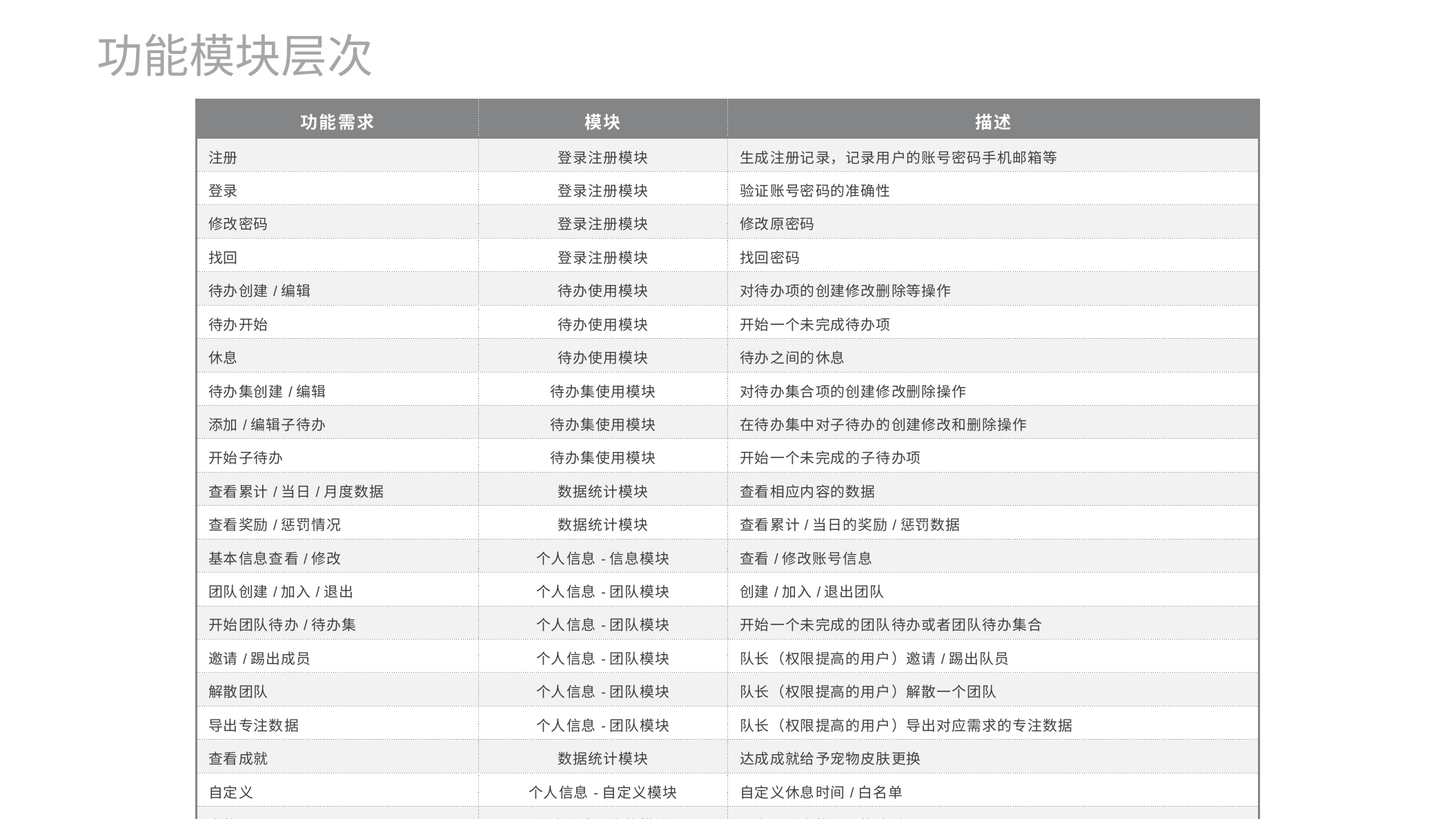

功能模块层次
| 功能需求 | 模块 | 描述 |
| --- | --- | --- |
| 注册 | 登录注册模块 | 生成注册记录，记录用户的账号密码手机邮箱等 |
| 登录 | 登录注册模块 | 验证账号密码的准确性 |
| 修改密码 | 登录注册模块 | 修改原密码 |
| 找回 | 登录注册模块 | 找回密码 |
| 待办创建/编辑 | 待办使用模块 | 对待办项的创建修改删除等操作 |
| 待办开始 | 待办使用模块 | 开始一个未完成待办项 |
| 休息 | 待办使用模块 | 待办之间的休息 |
| 待办集创建/编辑 | 待办集使用模块 | 对待办集合项的创建修改删除操作 |
| 添加/编辑子待办 | 待办集使用模块 | 在待办集中对子待办的创建修改和删除操作 |
| 开始子待办 | 待办集使用模块 | 开始一个未完成的子待办项 |
| 查看累计/当日/月度数据 | 数据统计模块 | 查看相应内容的数据 |
| 查看奖励/惩罚情况 | 数据统计模块 | 查看累计/当日的奖励/惩罚数据 |
| 基本信息查看/修改 | 个人信息-信息模块 | 查看/修改账号信息 |
| 团队创建/加入/退出 | 个人信息-团队模块 | 创建/加入/退出团队 |
| 开始团队待办/待办集 | 个人信息-团队模块 | 开始一个未完成的团队待办或者团队待办集合 |
| 邀请/踢出成员 | 个人信息-团队模块 | 队长（权限提高的用户）邀请/踢出队员 |
| 解散团队 | 个人信息-团队模块 | 队长（权限提高的用户）解散一个团队 |
| 导出专注数据 | 个人信息-团队模块 | 队长（权限提高的用户）导出对应需求的专注数据 |
| 查看成就 | 数据统计模块 | 达成成就给予宠物皮肤更换 |
| 自定义 | 个人信息-自定义模块 | 自定义休息时间/白名单 |
| 宠物 | 个人信息-宠物模块 | 观察互动宠物、更换皮肤 |